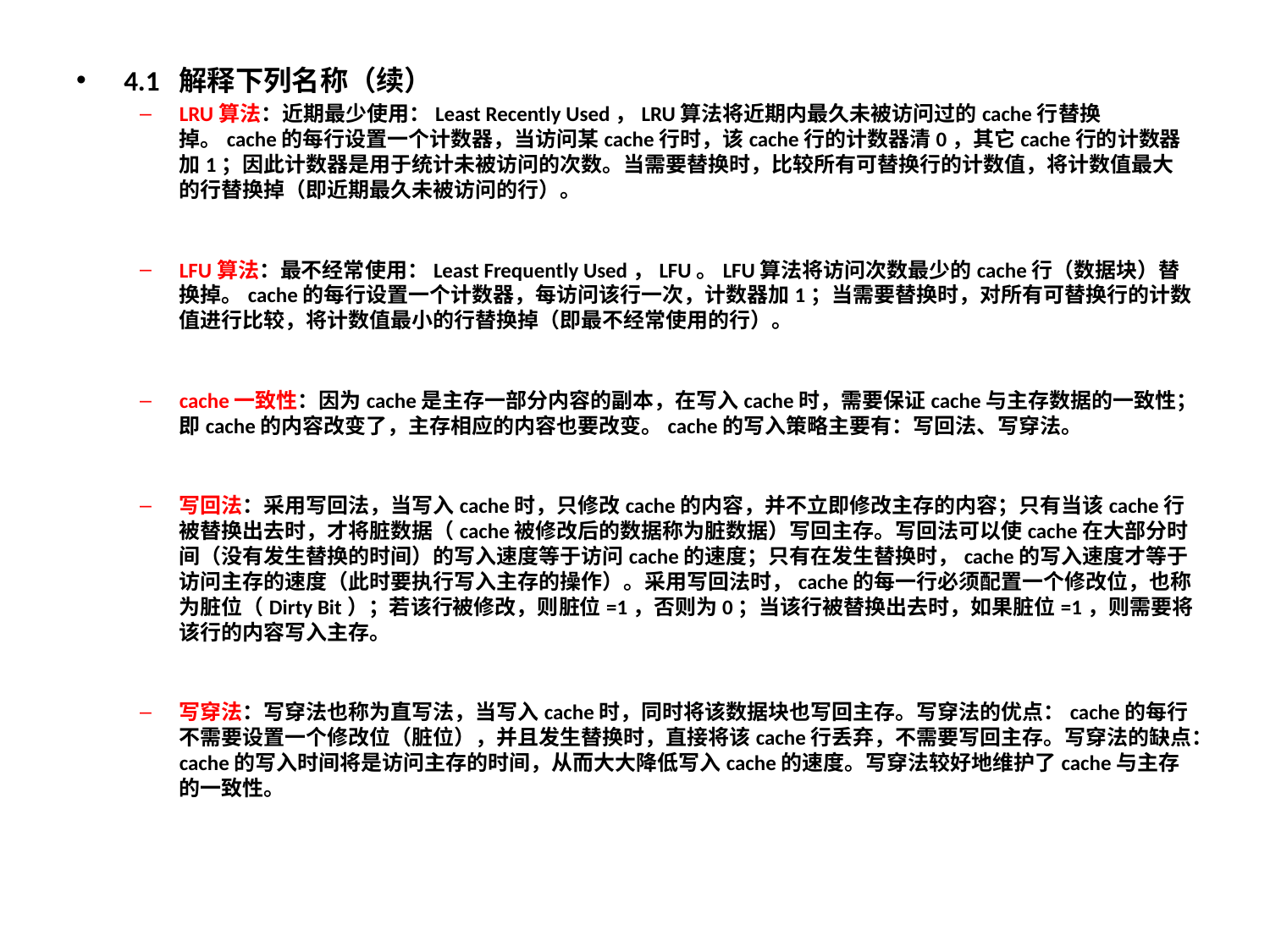

4.1  解释下列名称（续）
LRU算法：近期最少使用：Least Recently Used，LRU算法将近期内最久未被访问过的cache行替换掉。cache的每行设置一个计数器，当访问某cache行时，该cache行的计数器清0，其它cache行的计数器加1；因此计数器是用于统计未被访问的次数。当需要替换时，比较所有可替换行的计数值，将计数值最大的行替换掉（即近期最久未被访问的行）。

LFU算法：最不经常使用：Least Frequently Used，LFU。LFU算法将访问次数最少的cache行（数据块）替换掉。cache的每行设置一个计数器，每访问该行一次，计数器加1；当需要替换时，对所有可替换行的计数值进行比较，将计数值最小的行替换掉（即最不经常使用的行）。

cache一致性：因为cache是主存一部分内容的副本，在写入cache时，需要保证cache与主存数据的一致性；即cache的内容改变了，主存相应的内容也要改变。cache的写入策略主要有：写回法、写穿法。

写回法：采用写回法，当写入cache时，只修改cache的内容，并不立即修改主存的内容；只有当该cache行被替换出去时，才将脏数据（cache被修改后的数据称为脏数据）写回主存。写回法可以使cache在大部分时间（没有发生替换的时间）的写入速度等于访问cache的速度；只有在发生替换时，cache的写入速度才等于访问主存的速度（此时要执行写入主存的操作）。采用写回法时，cache的每一行必须配置一个修改位，也称为脏位（Dirty Bit）；若该行被修改，则脏位=1，否则为0；当该行被替换出去时，如果脏位=1，则需要将该行的内容写入主存。

写穿法：写穿法也称为直写法，当写入cache时，同时将该数据块也写回主存。写穿法的优点：cache的每行不需要设置一个修改位（脏位），并且发生替换时，直接将该cache行丢弃，不需要写回主存。写穿法的缺点：cache的写入时间将是访问主存的时间，从而大大降低写入cache的速度。写穿法较好地维护了cache与主存的一致性。